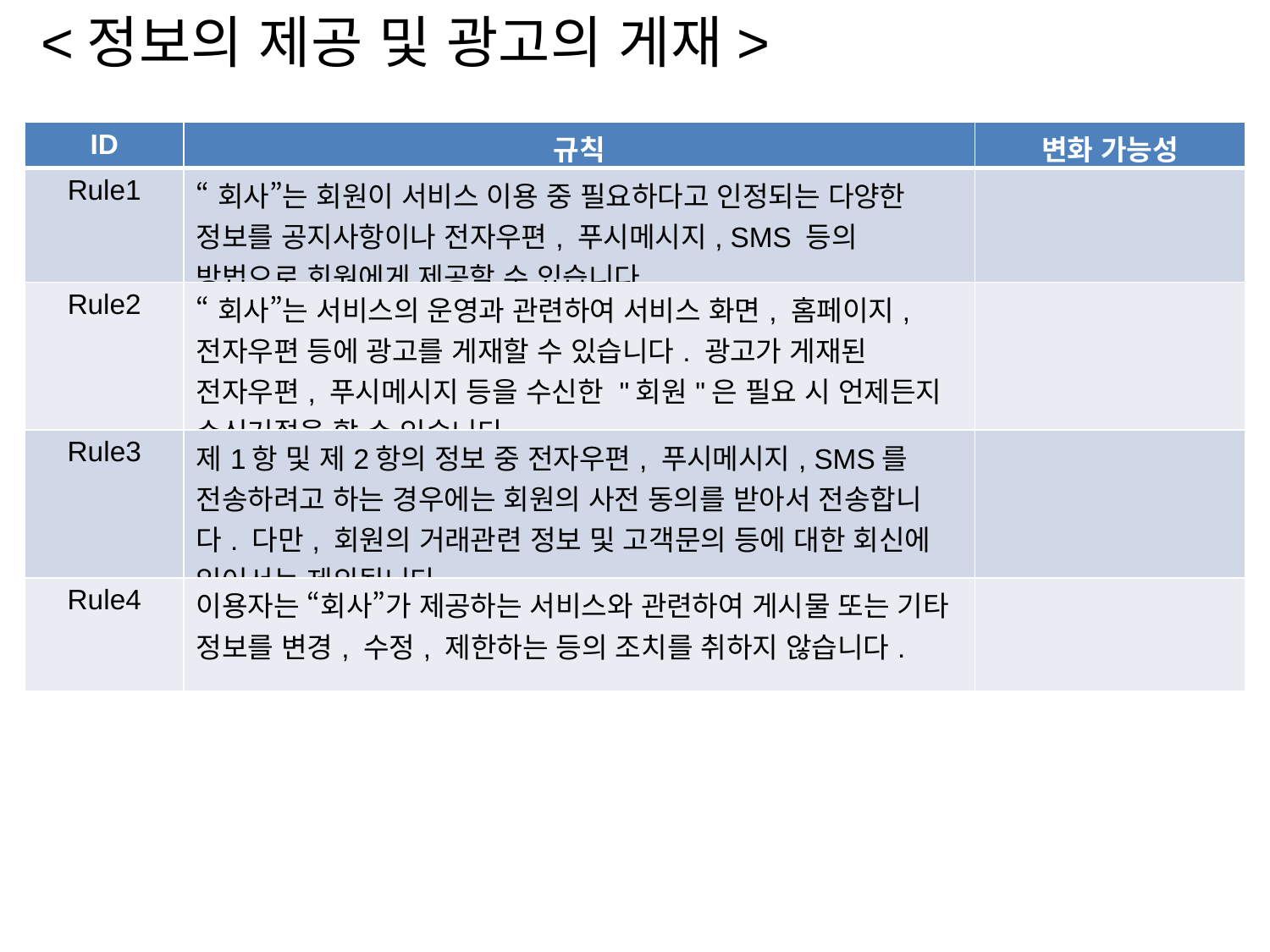

<정보의 제공 및 광고의 게재>
| ID | 규칙 | 변화 가능성 |
| --- | --- | --- |
| Rule1 | “회사”는 회원이 서비스 이용 중 필요하다고 인정되는 다양한 정보를 공지사항이나 전자우편, 푸시메시지, SMS 등의 방법으로 회원에게 제공할 수 있습니다. |  |
| Rule2 | “회사”는 서비스의 운영과 관련하여 서비스 화면, 홈페이지, 전자우편 등에 광고를 게재할 수 있습니다. 광고가 게재된 전자우편, 푸시메시지 등을 수신한 "회원"은 필요 시 언제든지 수신거절을 할 수 있습니다. |  |
| Rule3 | 제1항 및 제2항의 정보 중 전자우편, 푸시메시지, SMS를 전송하려고 하는 경우에는 회원의 사전 동의를 받아서 전송합니다. 다만, 회원의 거래관련 정보 및 고객문의 등에 대한 회신에 있어서는 제외됩니다. |  |
| Rule4 | 이용자는 “회사”가 제공하는 서비스와 관련하여 게시물 또는 기타 정보를 변경, 수정, 제한하는 등의 조치를 취하지 않습니다. |  |